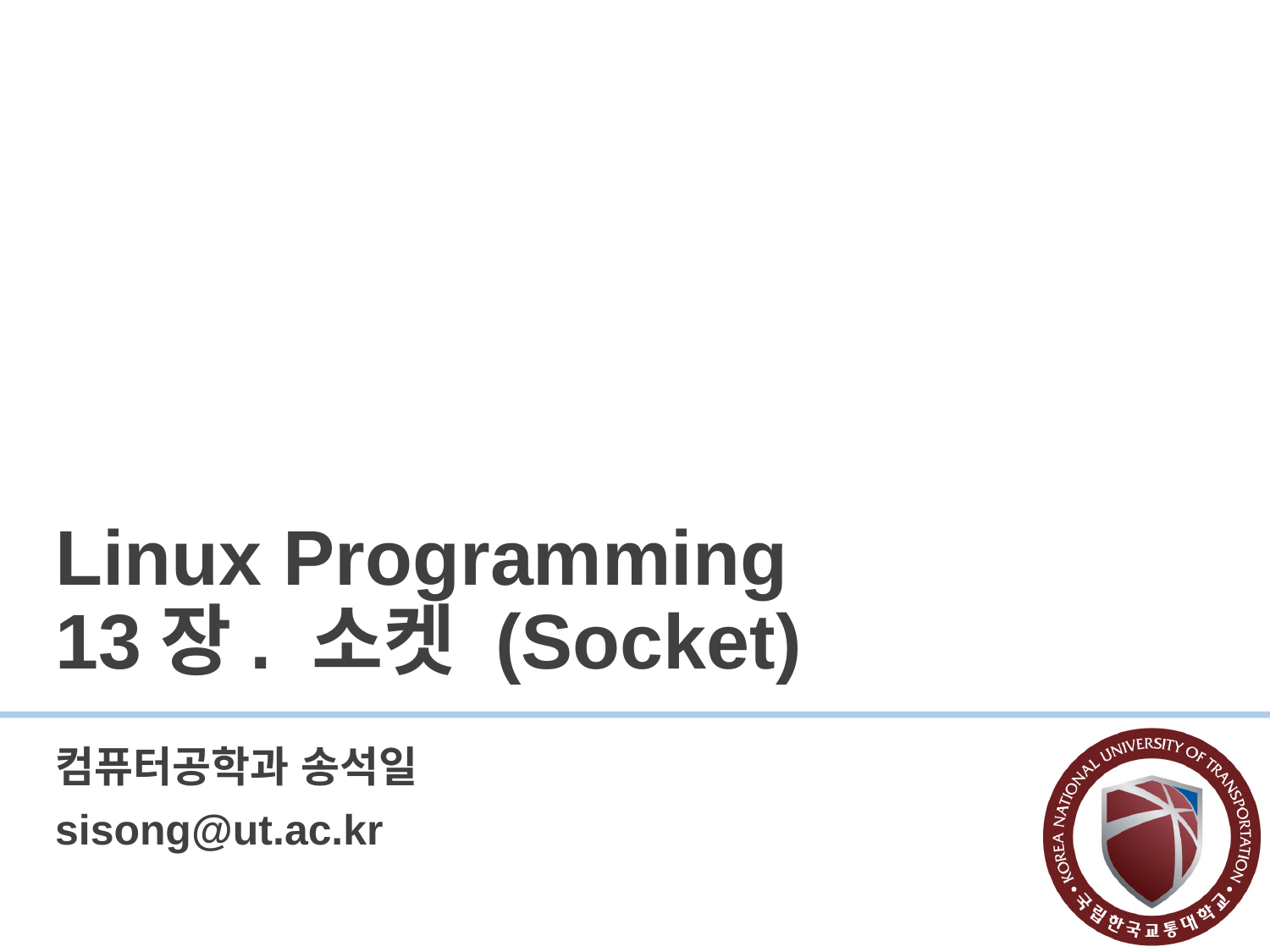

# Linux Programming 13장. 소켓 (Socket)
컴퓨터공학과 송석일
sisong@ut.ac.kr